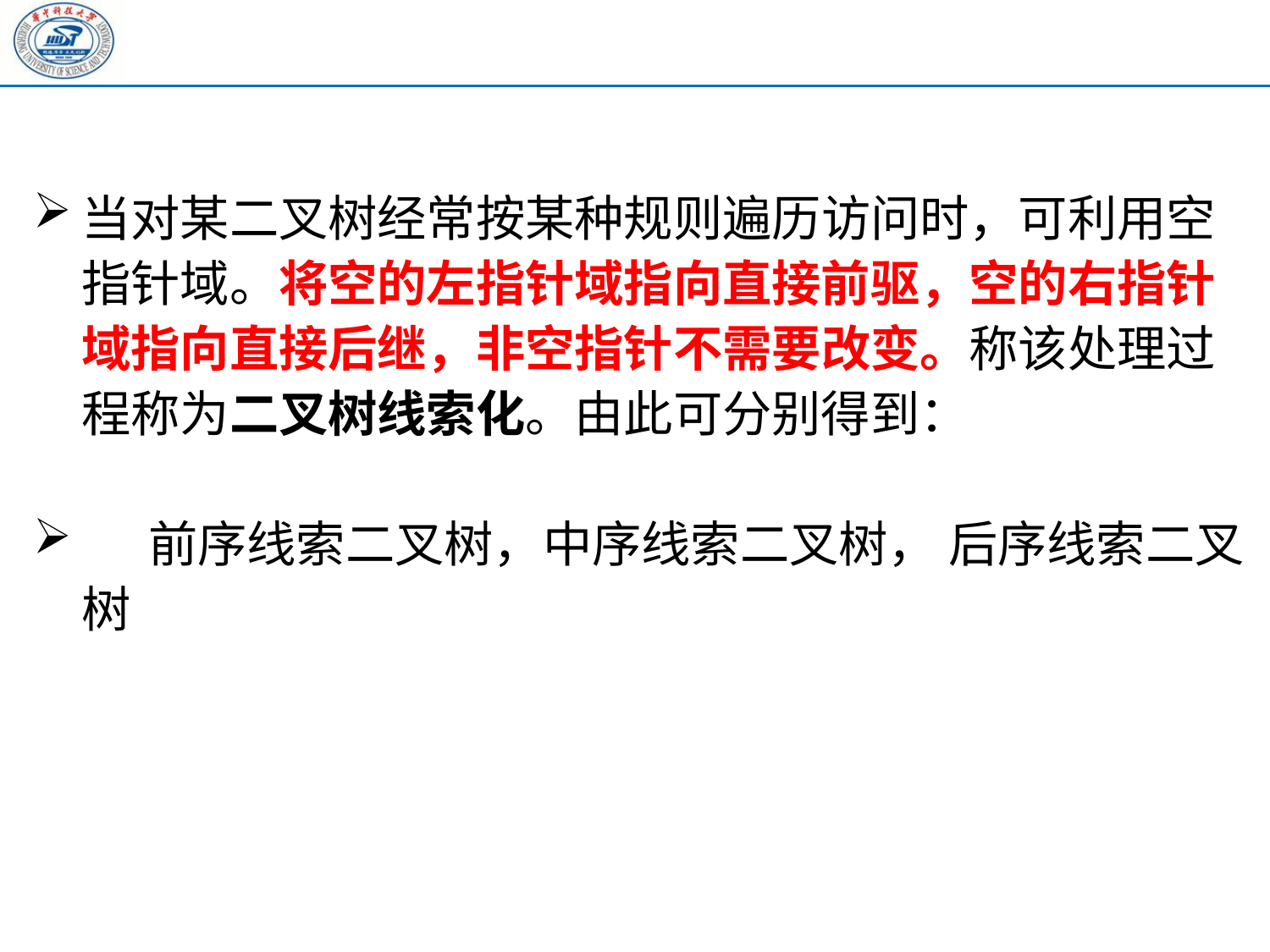

当对某二叉树经常按某种规则遍历访问时，可利用空指针域。将空的左指针域指向直接前驱，空的右指针域指向直接后继，非空指针不需要改变。称该处理过程称为二叉树线索化。由此可分别得到：

     前序线索二叉树，中序线索二叉树， 后序线索二叉树